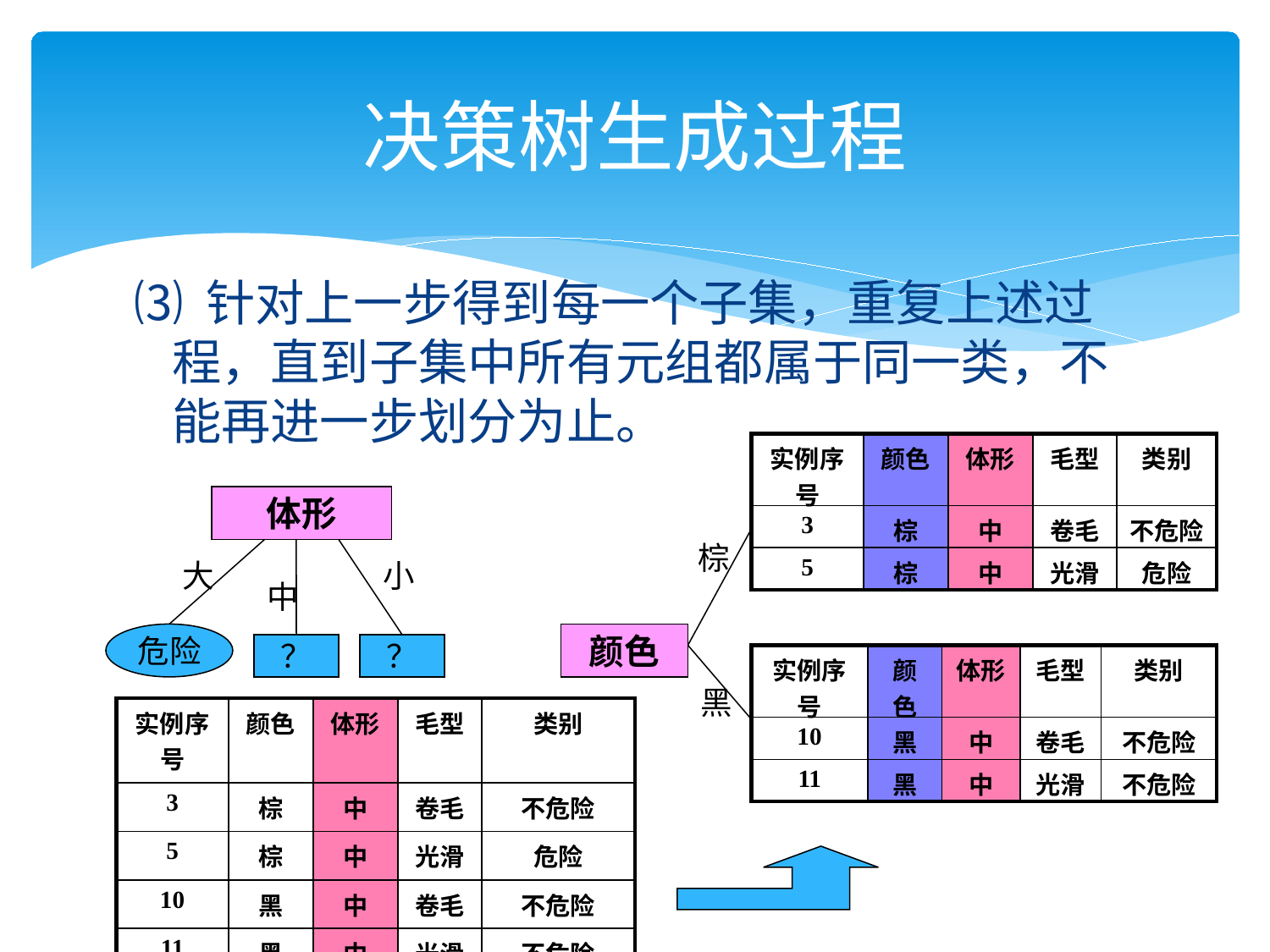

# 决策树生成过程
⑶ 针对上一步得到每一个子集，重复上述过程，直到子集中所有元组都属于同一类，不能再进一步划分为止。
| 实例序号 | 颜色 | 体形 | 毛型 | 类别 |
| --- | --- | --- | --- | --- |
| 3 | 棕 | 中 | 卷毛 | 不危险 |
| 5 | 棕 | 中 | 光滑 | 危险 |
体形

大
小
中
危险
？
？

棕
颜色

| 实例序号 | 颜色 | 体形 | 毛型 | 类别 |
| --- | --- | --- | --- | --- |
| 10 | 黑 | 中 | 卷毛 | 不危险 |
| 11 | 黑 | 中 | 光滑 | 不危险 |
黑
| 实例序号 | 颜色 | 体形 | 毛型 | 类别 |
| --- | --- | --- | --- | --- |
| 3 | 棕 | 中 | 卷毛 | 不危险 |
| 5 | 棕 | 中 | 光滑 | 危险 |
| 10 | 黑 | 中 | 卷毛 | 不危险 |
| 11 | 黑 | 中 | 光滑 | 不危险 |